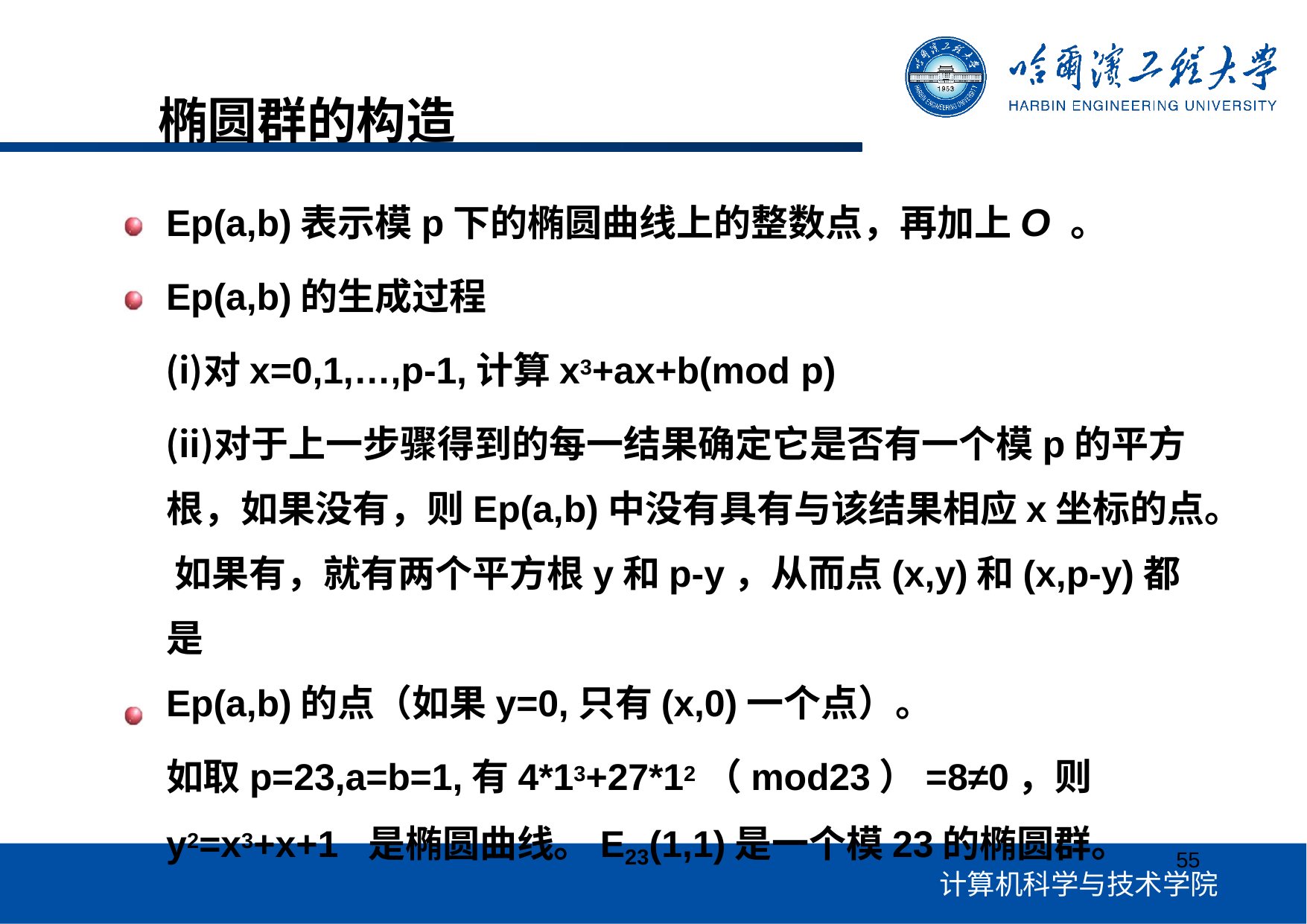

# 椭圆群的构造
Ep(a,b)表示模p下的椭圆曲线上的整数点，再加上O 。
Ep(a,b)的生成过程
对x=0,1,…,p-1,计算x3+ax+b(mod p)
对于上一步骤得到的每一结果确定它是否有一个模p的平方 根，如果没有，则Ep(a,b)中没有具有与该结果相应x坐标的点。 如果有，就有两个平方根y和p-y，从而点(x,y)和(x,p-y)都是
Ep(a,b)的点（如果y=0,只有(x,0)一个点）。
如取p=23,a=b=1,有4*13+27*12（mod23）=8≠0，则y2=x3+x+1  是椭圆曲线。E23(1,1)是一个模23的椭圆群。

55